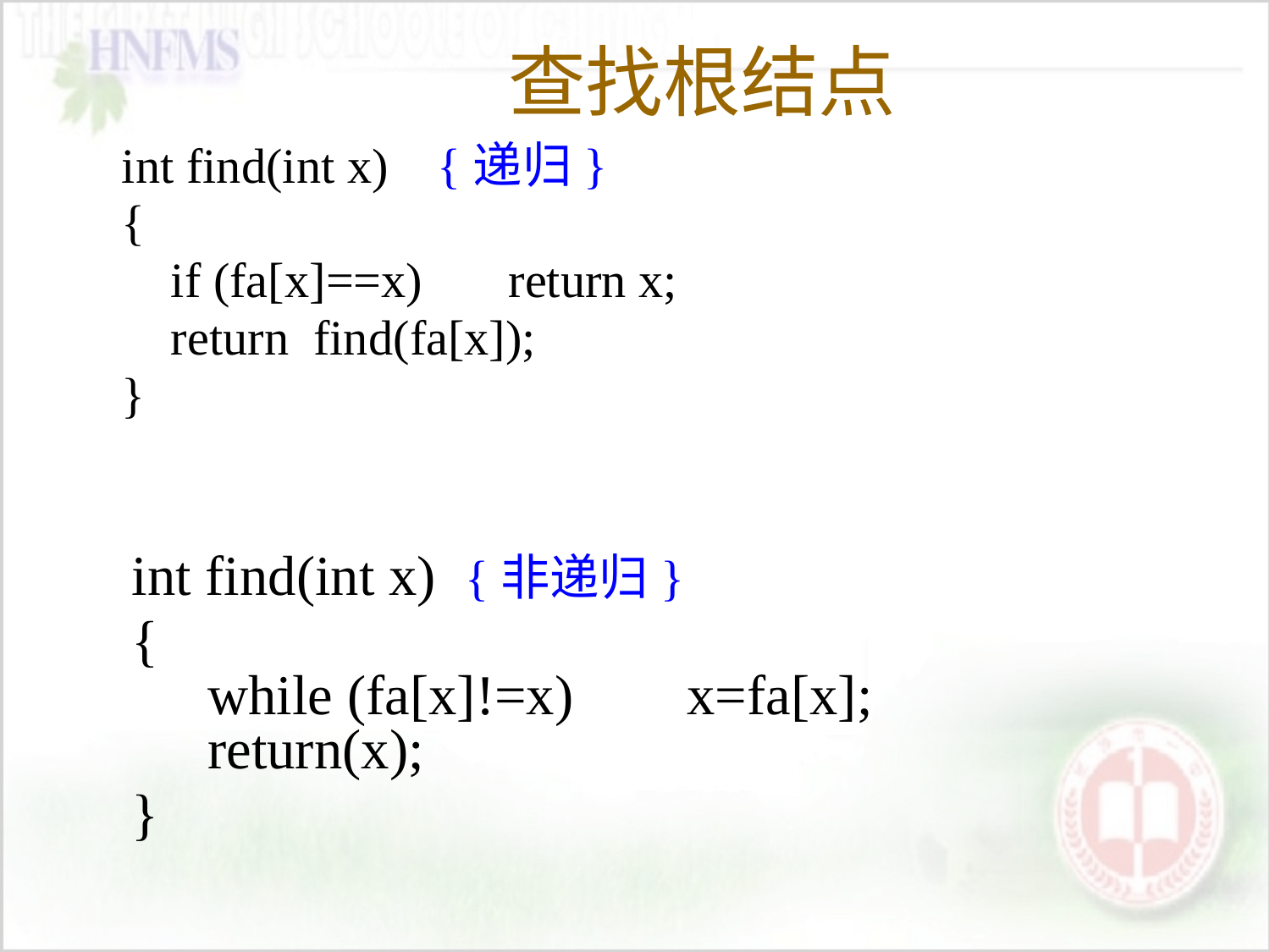

# 查找根结点
int find(int x)    {递归}
{
    if (fa[x]==x)       return x;
    return  find(fa[x]);
}
int find(int x)  {非递归}
{
  while (fa[x]!=x)        x=fa[x];
  return(x);
}